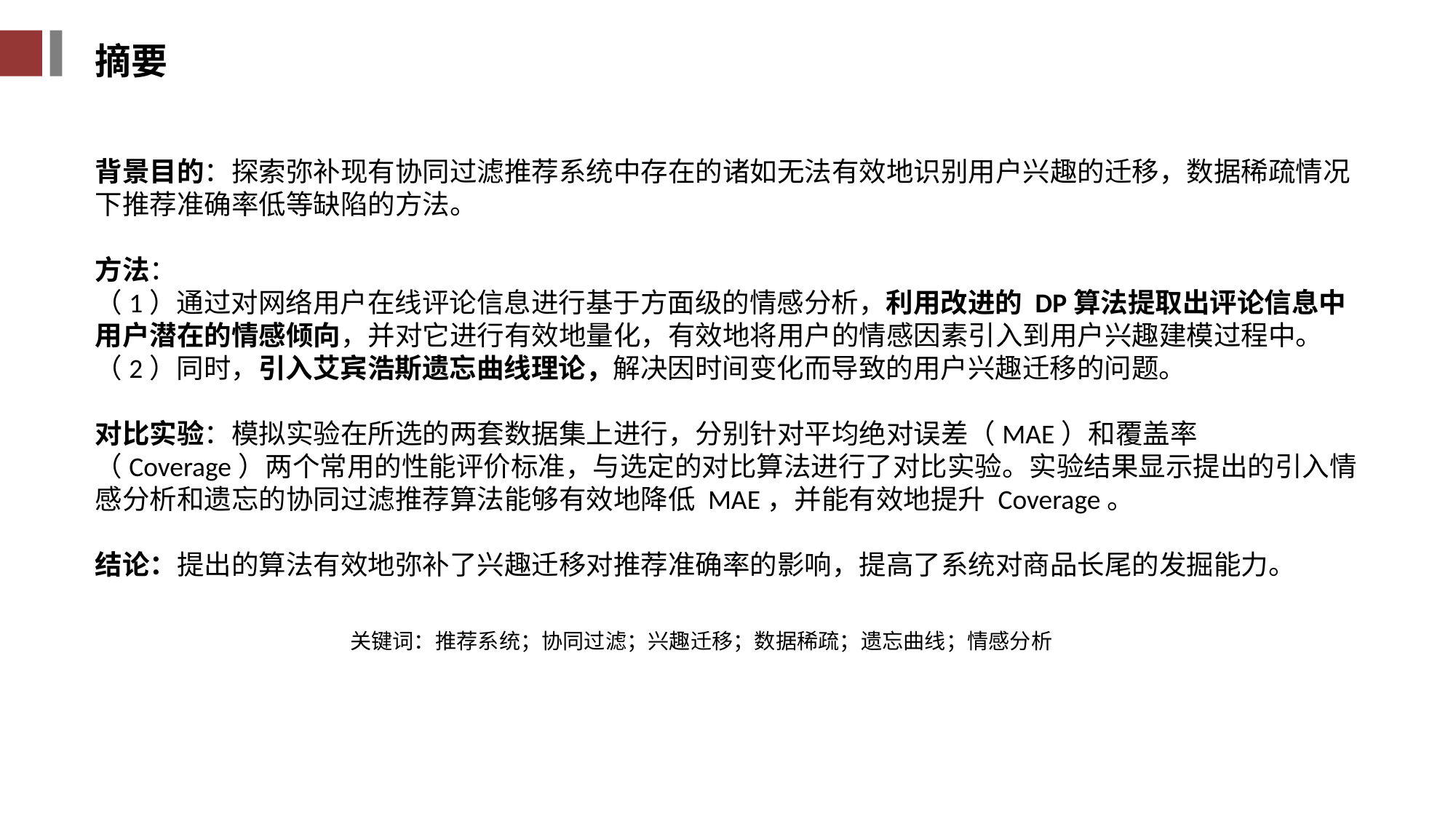

摘要
背景目的：探索弥补现有协同过滤推荐系统中存在的诸如无法有效地识别用户兴趣的迁移，数据稀疏情况下推荐准确率低等缺陷的方法。

方法：
（1）通过对网络用户在线评论信息进行基于方面级的情感分析，利用改进的 DP算法提取出评论信息中用户潜在的情感倾向，并对它进行有效地量化，有效地将用户的情感因素引入到用户兴趣建模过程中。
（2）同时，引入艾宾浩斯遗忘曲线理论，解决因时间变化而导致的用户兴趣迁移的问题。

对比实验：模拟实验在所选的两套数据集上进行，分别针对平均绝对误差（MAE）和覆盖率（Coverage）两个常用的性能评价标准，与选定的对比算法进行了对比实验。实验结果显示提出的引入情感分析和遗忘的协同过滤推荐算法能够有效地降低 MAE，并能有效地提升 Coverage。

结论：提出的算法有效地弥补了兴趣迁移对推荐准确率的影响，提高了系统对商品长尾的发掘能力。
关键词：推荐系统；协同过滤；兴趣迁移；数据稀疏；遗忘曲线；情感分析